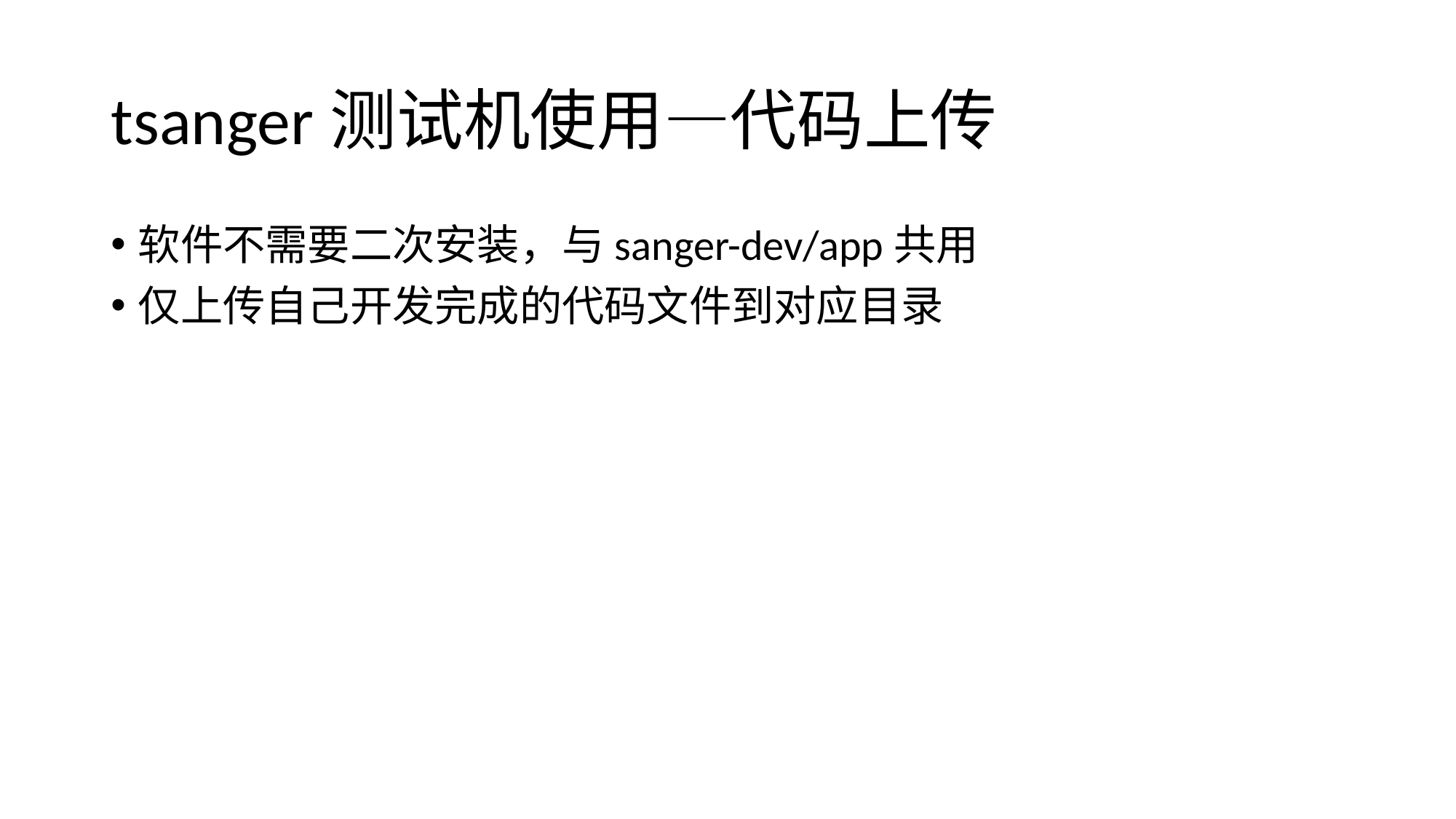

# tsanger测试机使用—代码上传
软件不需要二次安装，与sanger-dev/app共用
仅上传自己开发完成的代码文件到对应目录